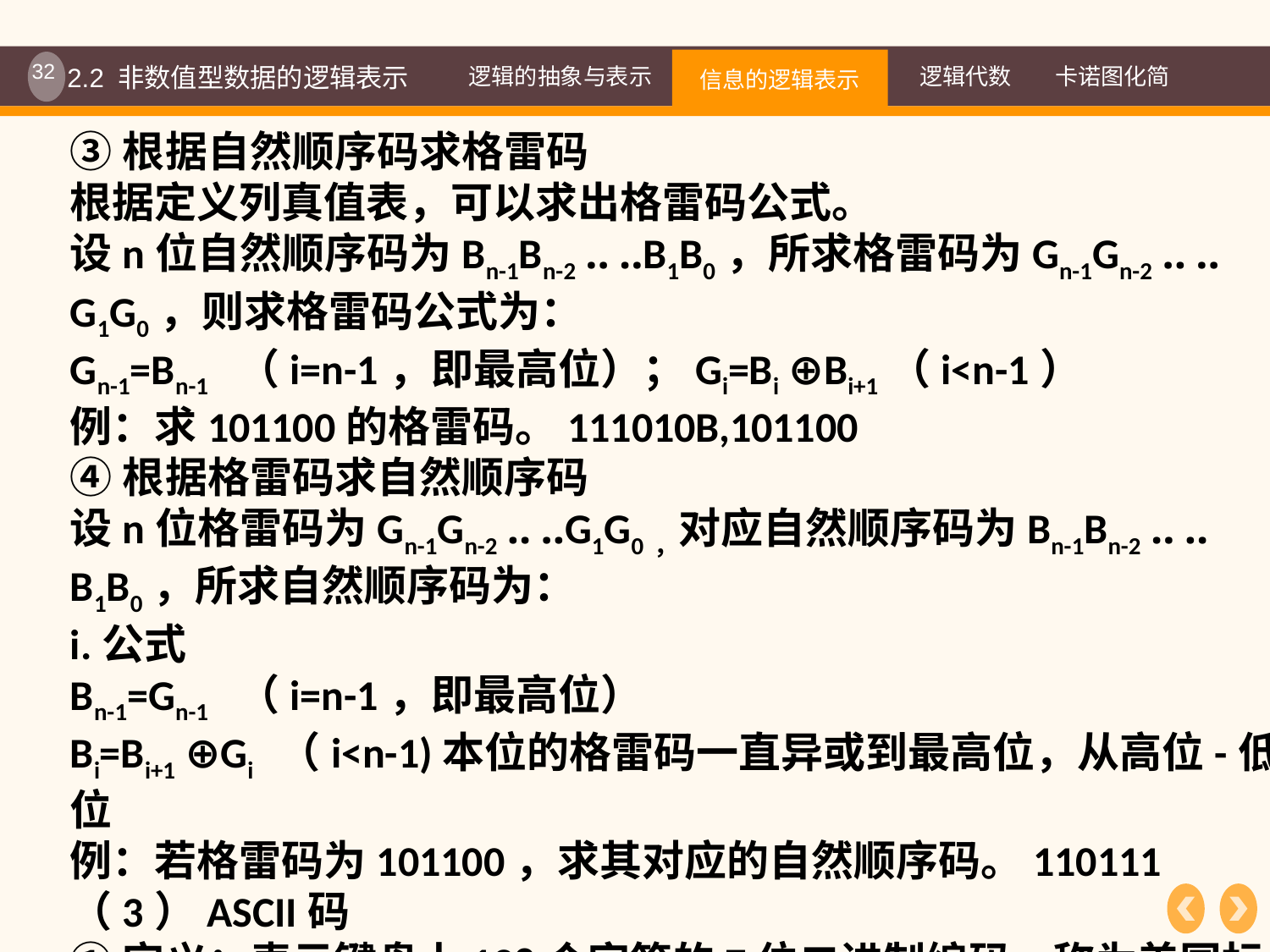

2.2 非数值型数据的逻辑表示
③根据自然顺序码求格雷码
根据定义列真值表，可以求出格雷码公式。
设n位自然顺序码为Bn-1Bn-2 ‥ ‥B1B0，所求格雷码为Gn-1Gn-2 ‥ ‥G1G0，则求格雷码公式为：
Gn-1=Bn-1  （i=n-1，即最高位）；Gi=Bi ⊕Bi+1（i<n-1）
例：求101100的格雷码。111010B,101100
④根据格雷码求自然顺序码
设n位格雷码为Gn-1Gn-2 ‥ ‥G1G0，对应自然顺序码为Bn-1Bn-2 ‥ ‥B1B0，所求自然顺序码为：
i.公式
Bn-1=Gn-1  （i=n-1，即最高位）
Bi=Bi+1 ⊕Gi  （i<n-1)本位的格雷码一直异或到最高位，从高位-低位
例：若格雷码为101100，求其对应的自然顺序码。110111
（3）ASCII码
①定义：表示键盘上128个字符的7位二进制编码，称为美国标准信息交换码，简称ASCII码。